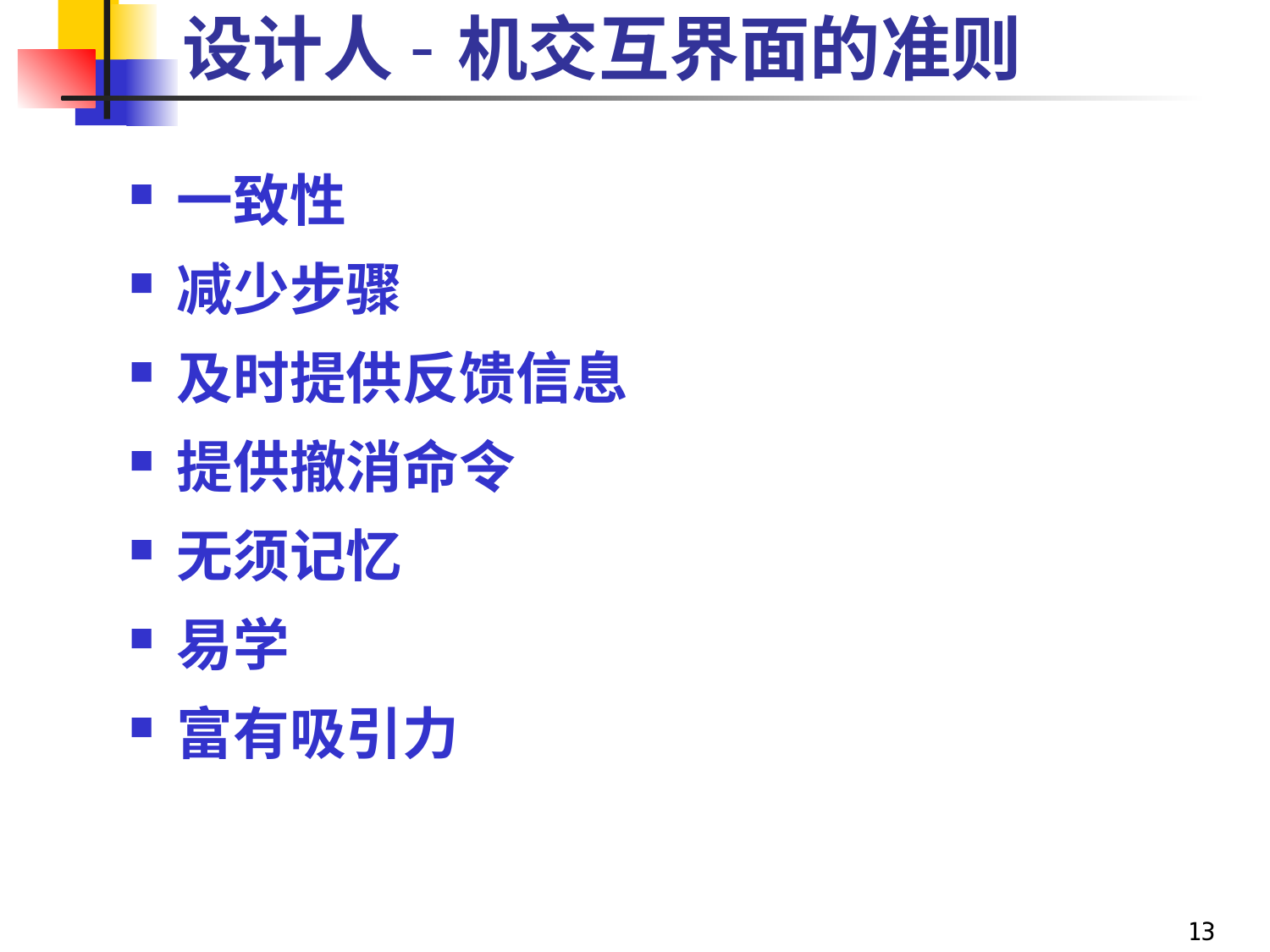

# 设计人-机交互界面的准则
一致性
减少步骤
及时提供反馈信息
提供撤消命令
无须记忆
易学
富有吸引力

13